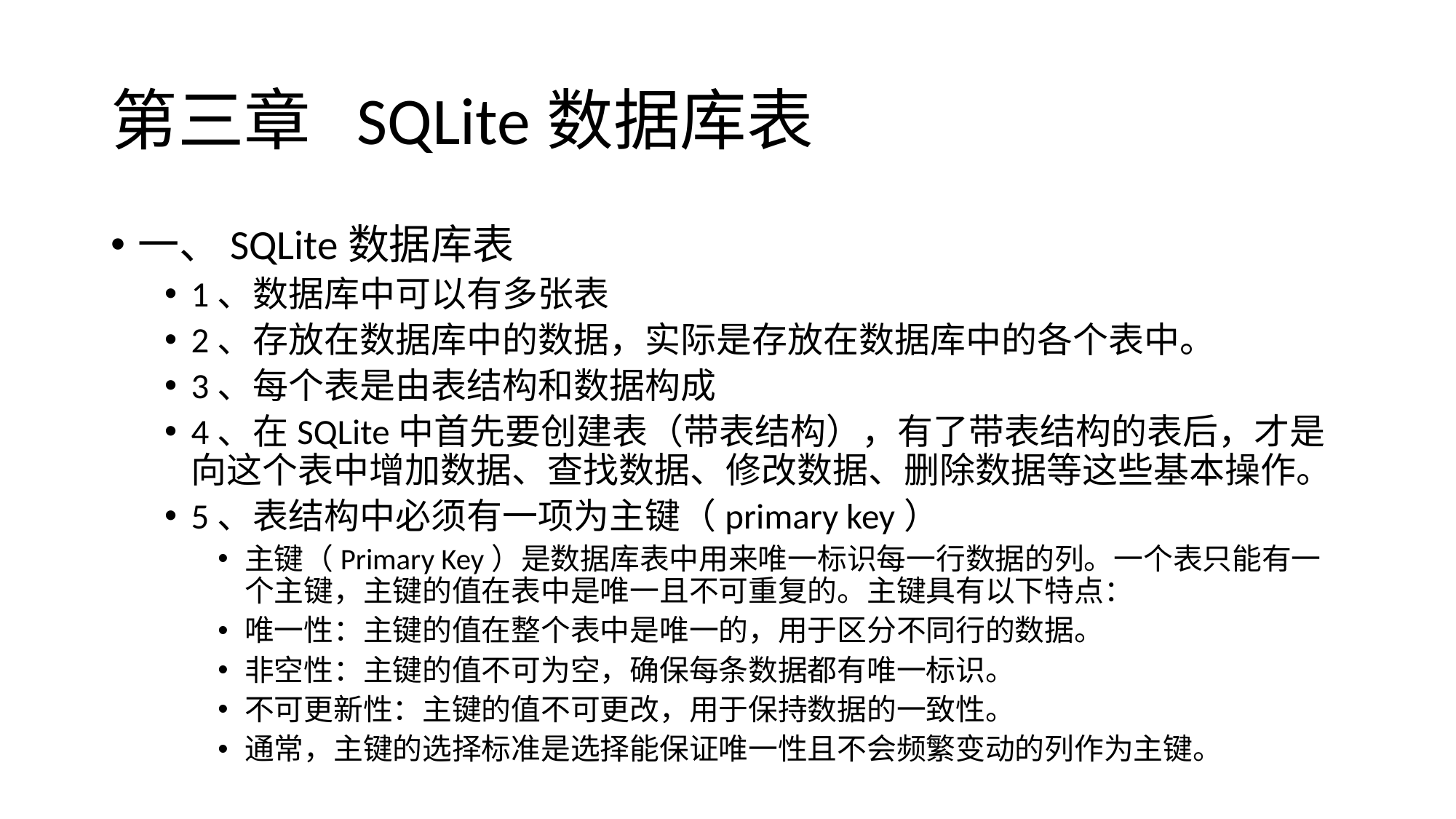

# 第三章  SQLite数据库表
一、SQLite数据库表
1、数据库中可以有多张表
2、存放在数据库中的数据，实际是存放在数据库中的各个表中。
3、每个表是由表结构和数据构成
4、在SQLite中首先要创建表（带表结构），有了带表结构的表后，才是向这个表中增加数据、查找数据、修改数据、删除数据等这些基本操作。
5、表结构中必须有一项为主键（primary key）
主键（Primary Key）是数据库表中用来唯一标识每一行数据的列。一个表只能有一个主键，主键的值在表中是唯一且不可重复的。主键具有以下特点：
唯一性：主键的值在整个表中是唯一的，用于区分不同行的数据。
非空性：主键的值不可为空，确保每条数据都有唯一标识。
不可更新性：主键的值不可更改，用于保持数据的一致性。
通常，主键的选择标准是选择能保证唯一性且不会频繁变动的列作为主键。